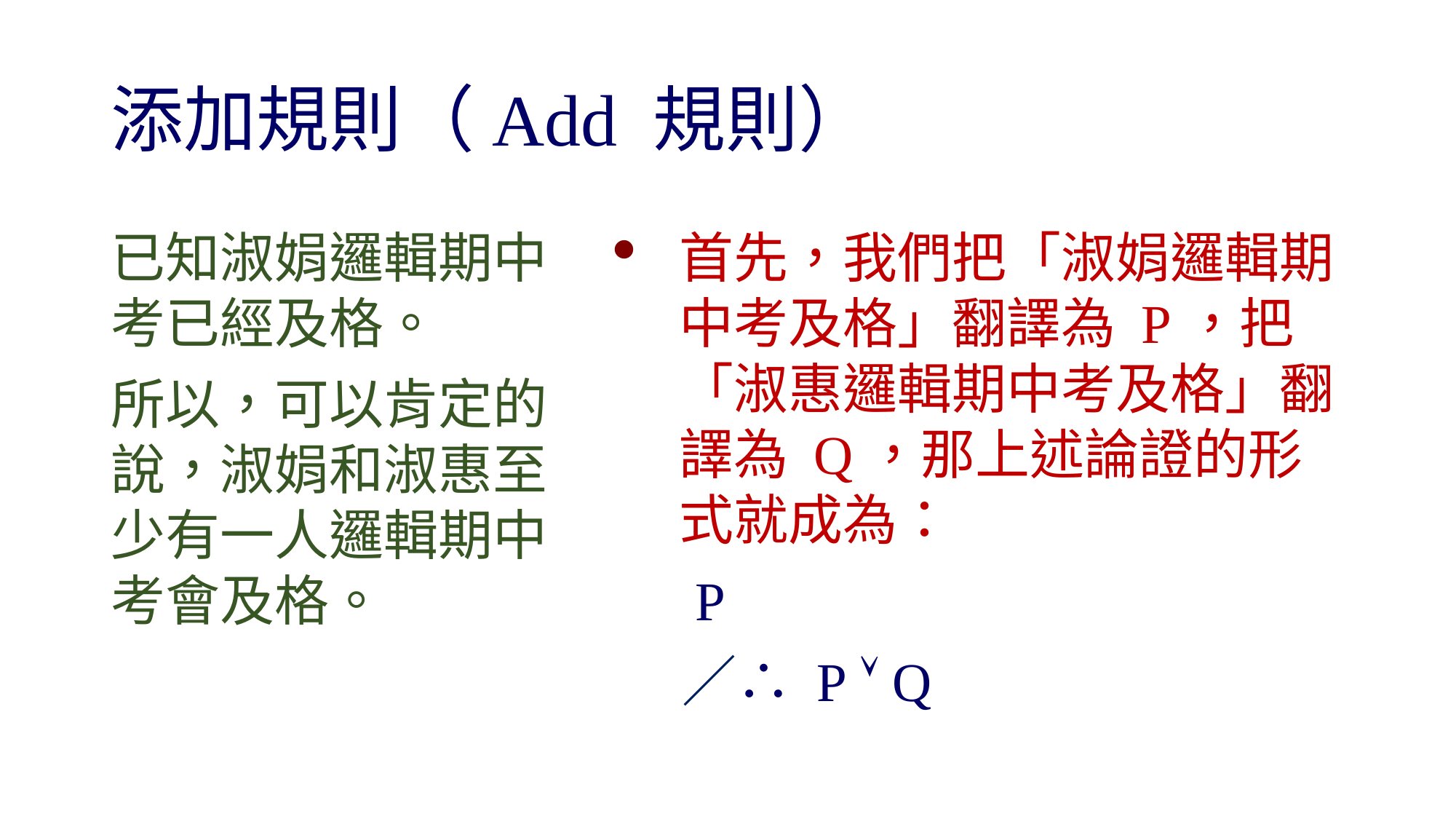

# 添加規則（Add 規則）
已知淑娟邏輯期中考已經及格。
所以，可以肯定的說，淑娟和淑惠至少有一人邏輯期中考會及格。
首先，我們把「淑娟邏輯期中考及格」翻譯為 P，把「淑惠邏輯期中考及格」翻譯為 Q，那上述論證的形式就成為：
　 P
　 ／∴ P ∨ Q